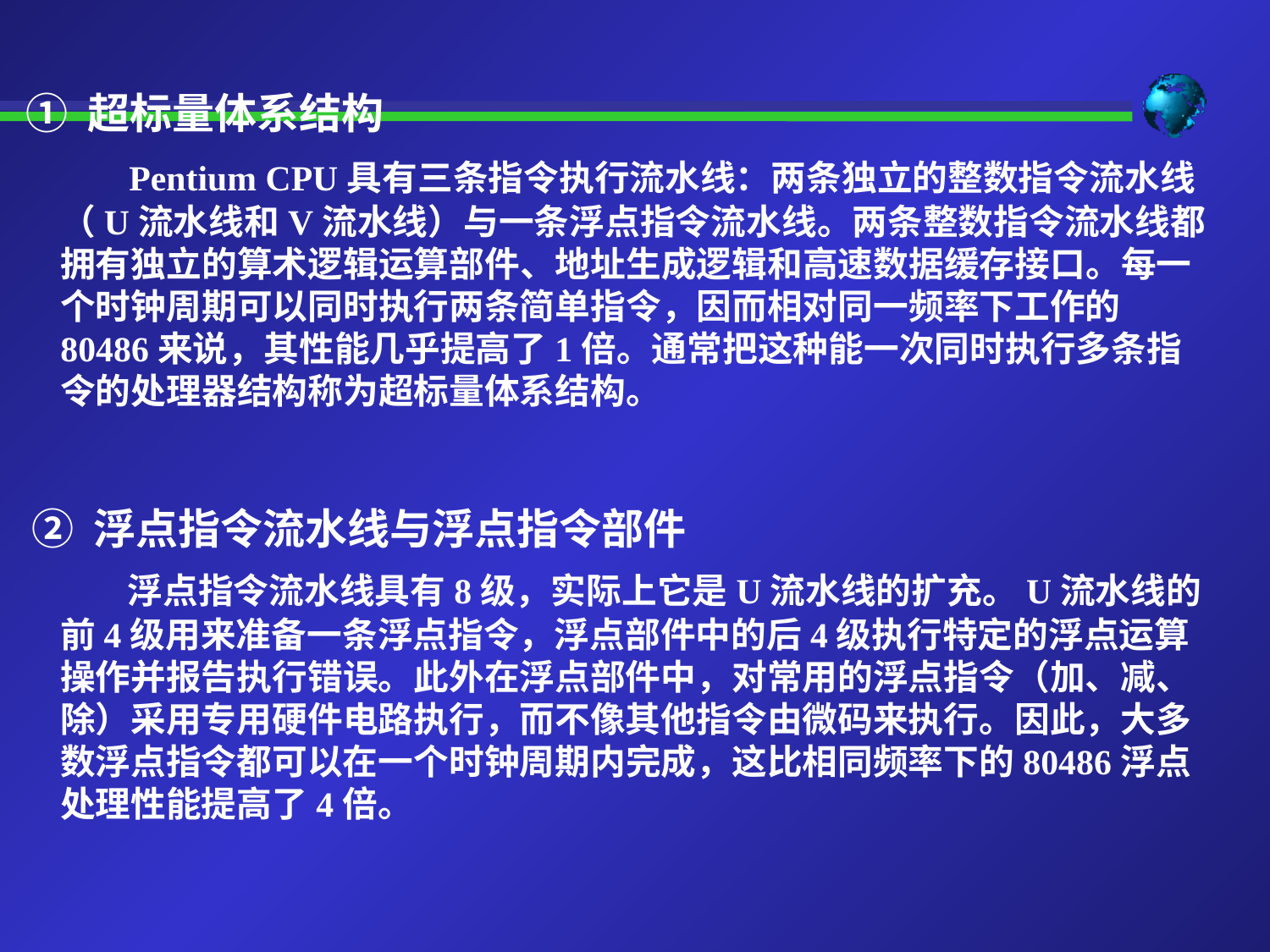

① 超标量体系结构
           Pentium CPU具有三条指令执行流水线：两条独立的整数指令流水线（U流水线和V流水线）与一条浮点指令流水线。两条整数指令流水线都拥有独立的算术逻辑运算部件、地址生成逻辑和高速数据缓存接口。每一个时钟周期可以同时执行两条简单指令，因而相对同一频率下工作的80486来说，其性能几乎提高了1倍。通常把这种能一次同时执行多条指令的处理器结构称为超标量体系结构。
  ② 浮点指令流水线与浮点指令部件
           浮点指令流水线具有8级，实际上它是U流水线的扩充。U流水线的前4级用来准备一条浮点指令，浮点部件中的后4级执行特定的浮点运算操作并报告执行错误。此外在浮点部件中，对常用的浮点指令（加、减、除）采用专用硬件电路执行，而不像其他指令由微码来执行。因此，大多数浮点指令都可以在一个时钟周期内完成，这比相同频率下的80486浮点处理性能提高了4倍。
32